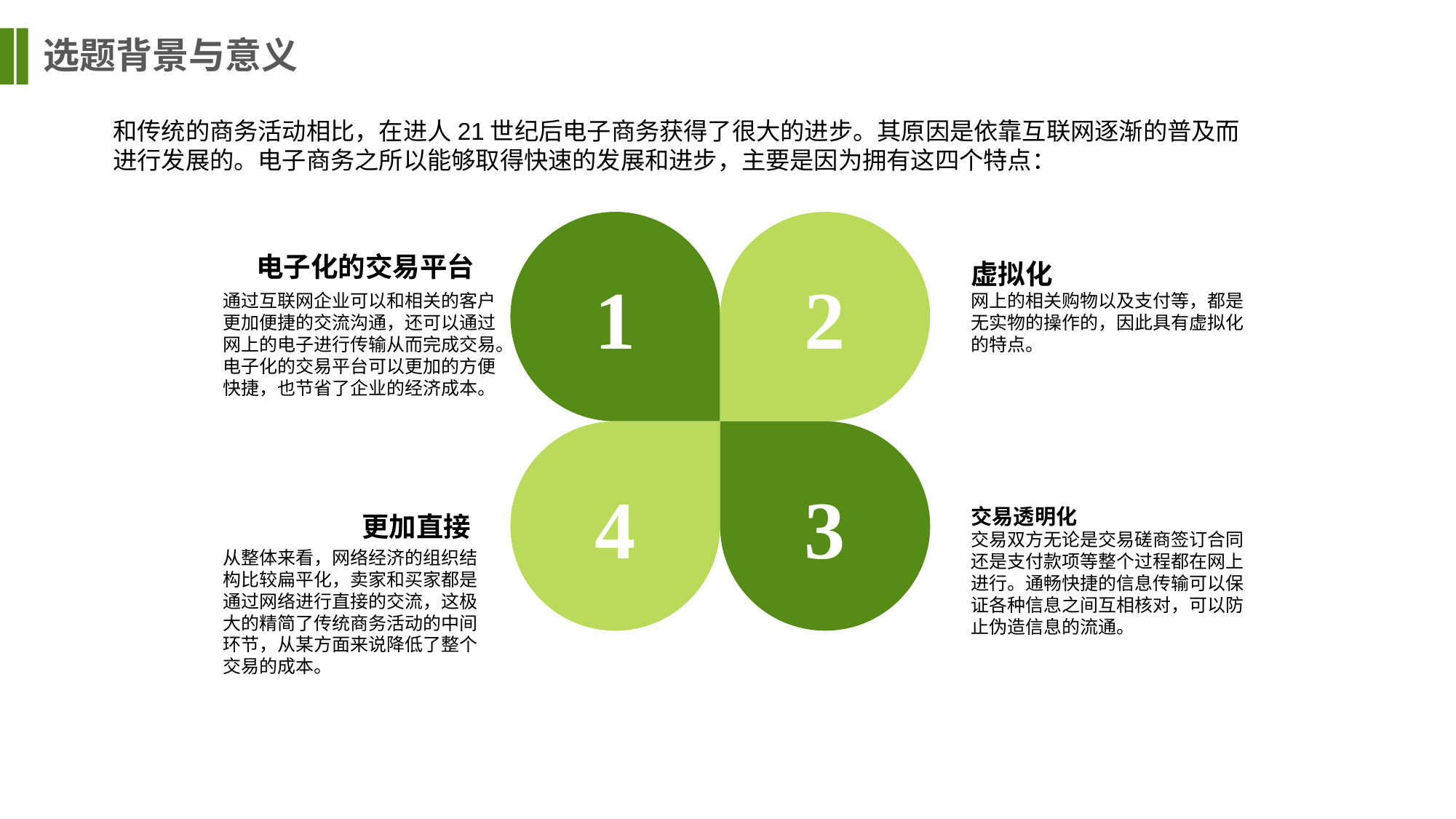

选题背景与意义

和传统的商务活动相比，在进人21世纪后电子商务获得了很大的进步。其原因是依靠互联网逐渐的普及而进行发展的。电子商务之所以能够取得快速的发展和进步，主要是因为拥有这四个特点：
1
2
电子化的交易平台
虚拟化
网上的相关购物以及支付等，都是无实物的操作的，因此具有虚拟化的特点。

通过互联网企业可以和相关的客户更加便捷的交流沟通，还可以通过网上的电子进行传输从而完成交易。电子化的交易平台可以更加的方便快捷，也节省了企业的经济成本。

4
3
交易透明化
交易双方无论是交易磋商签订合同还是支付款项等整个过程都在网上进行。通畅快捷的信息传输可以保证各种信息之间互相核对，可以防止伪造信息的流通。
更加直接
从整体来看，网络经济的组织结构比较扁平化，卖家和买家都是通过网络进行直接的交流，这极大的精简了传统商务活动的中间环节，从某方面来说降低了整个交易的成本。